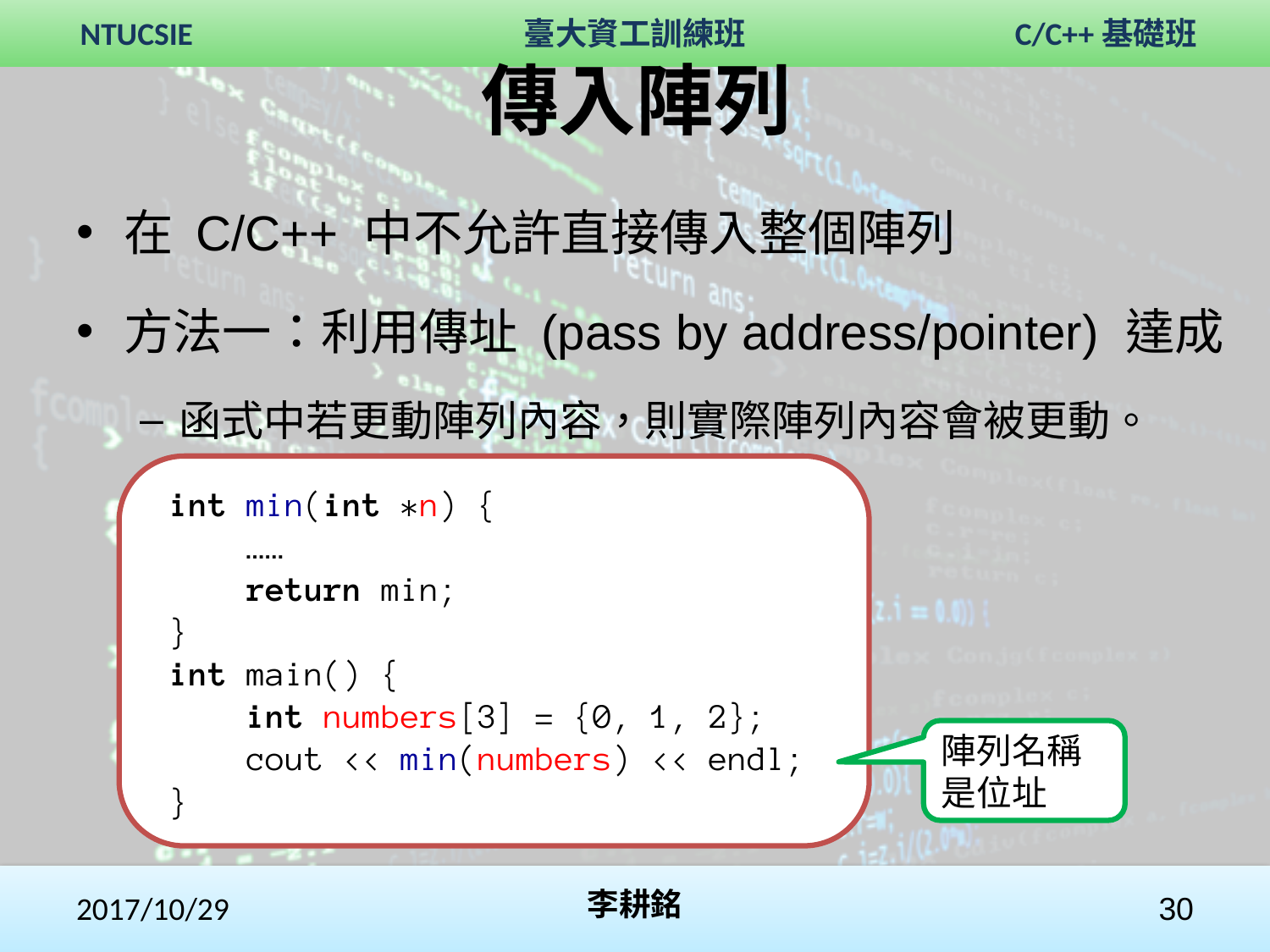

# 傳入陣列
在 C/C++ 中不允許直接傳入整個陣列
方法一：利用傳址 (pass by address/pointer) 達成
函式中若更動陣列內容，則實際陣列內容會被更動。
 int min(int *n) {
     ……
     return min;
 }
 int main() {
     int numbers[3] = {0, 1, 2};
     cout << min(numbers) << endl;
 }
陣列名稱是位址
2017/10/29
李耕銘
30